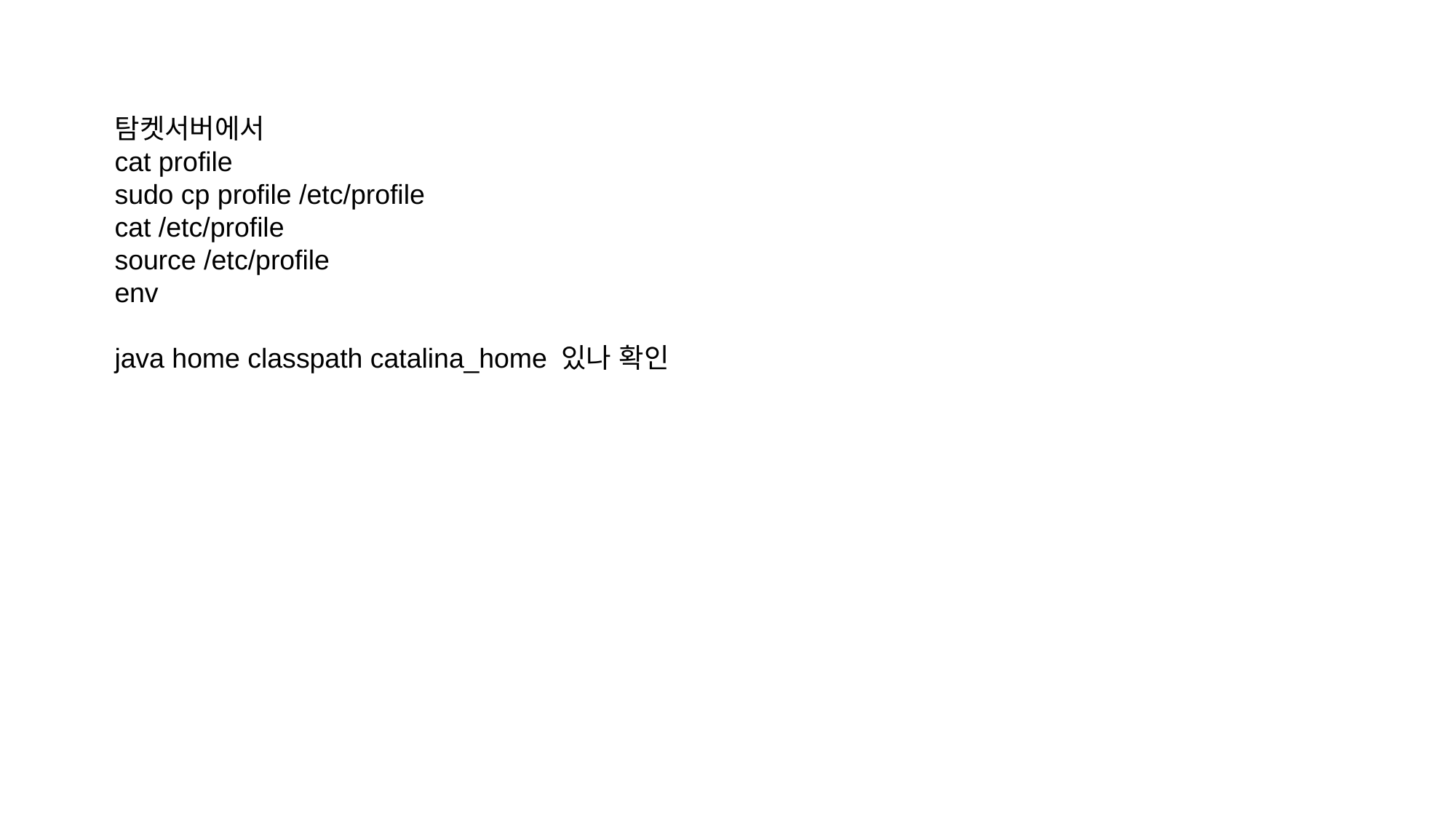

탐켓서버에서
cat profile
sudo cp profile /etc/profile
cat /etc/profile
source /etc/profile
env

java home classpath catalina_home 있나 확인